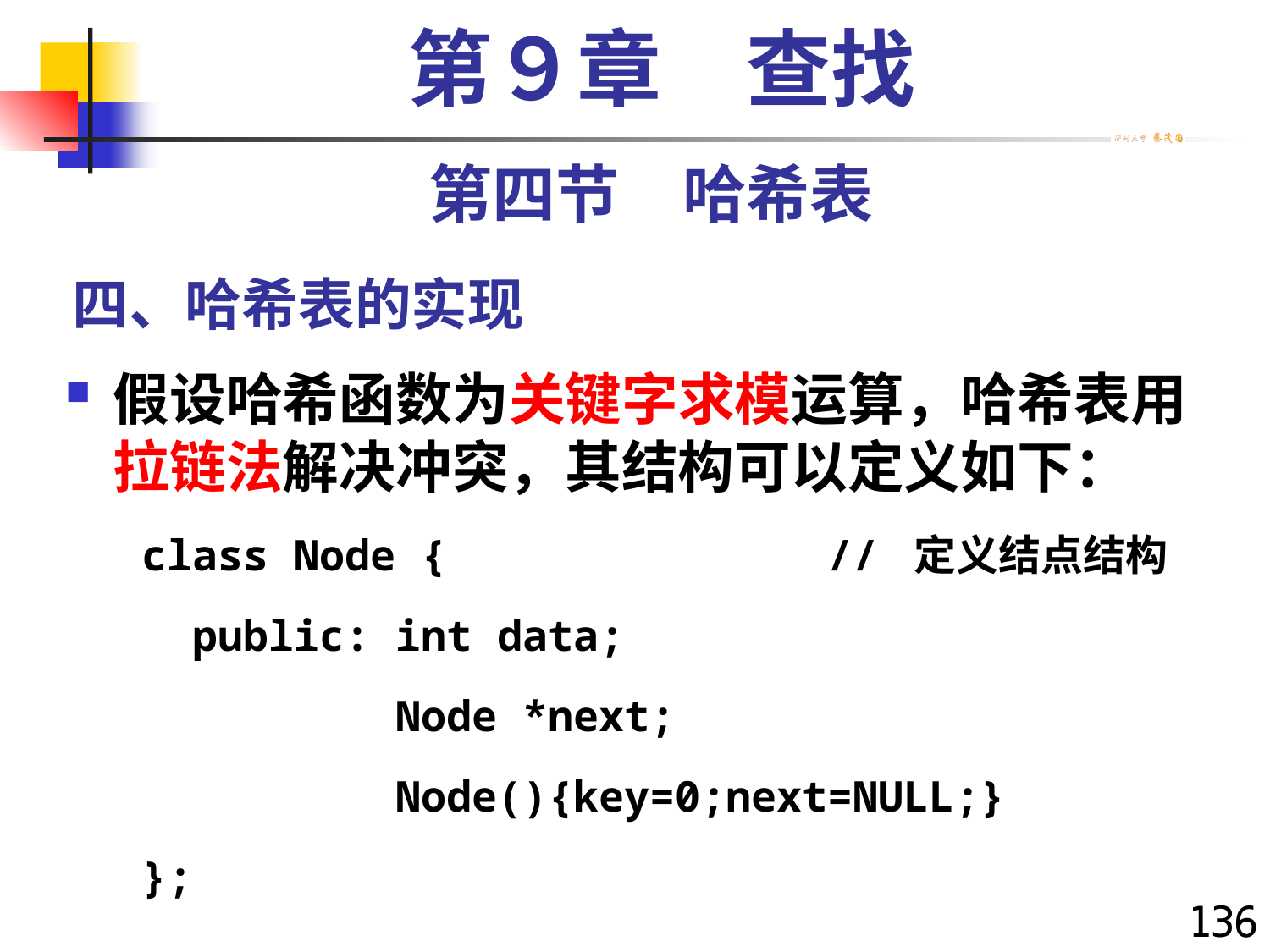

第９章　查找
第四节　哈希表
# 四、哈希表的实现
假设哈希函数为关键字求模运算，哈希表用拉链法解决冲突，其结构可以定义如下：
   class Node {               // 定义结点结构
     public: int data;
             Node *next;
             Node(){key=0;next=NULL;}
   };
136